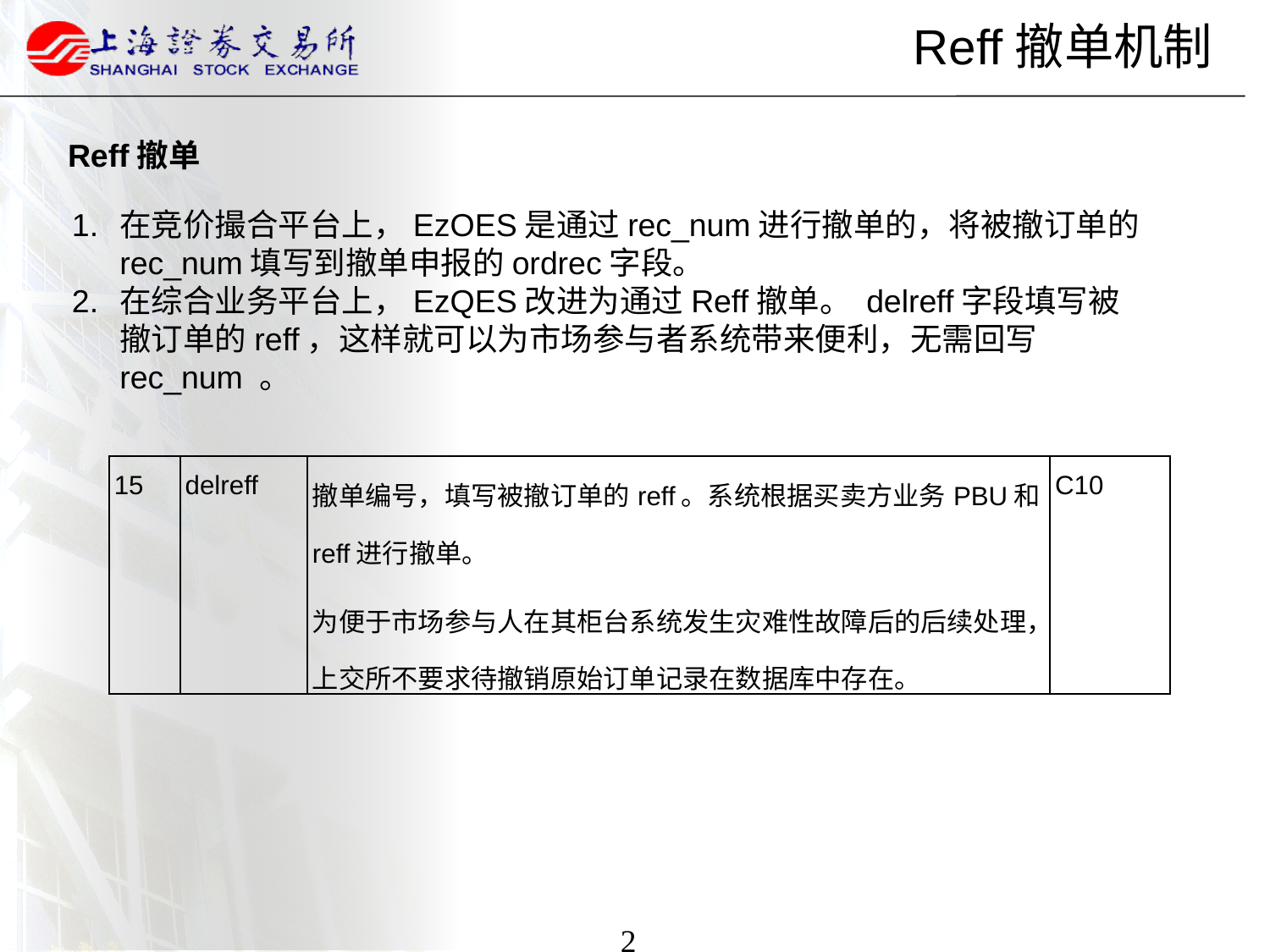

# Reff撤单机制
Reff撤单
在竞价撮合平台上，EzOES是通过rec_num进行撤单的，将被撤订单的rec_num填写到撤单申报的ordrec字段。
在综合业务平台上，EzQES改进为通过Reff撤单。 delreff字段填写被撤订单的reff，这样就可以为市场参与者系统带来便利，无需回写rec_num 。
| 15 | delreff | 撤单编号，填写被撤订单的reff。系统根据买卖方业务PBU和reff进行撤单。 为便于市场参与人在其柜台系统发生灾难性故障后的后续处理，上交所不要求待撤销原始订单记录在数据库中存在。 | C10 |
| --- | --- | --- | --- |
2